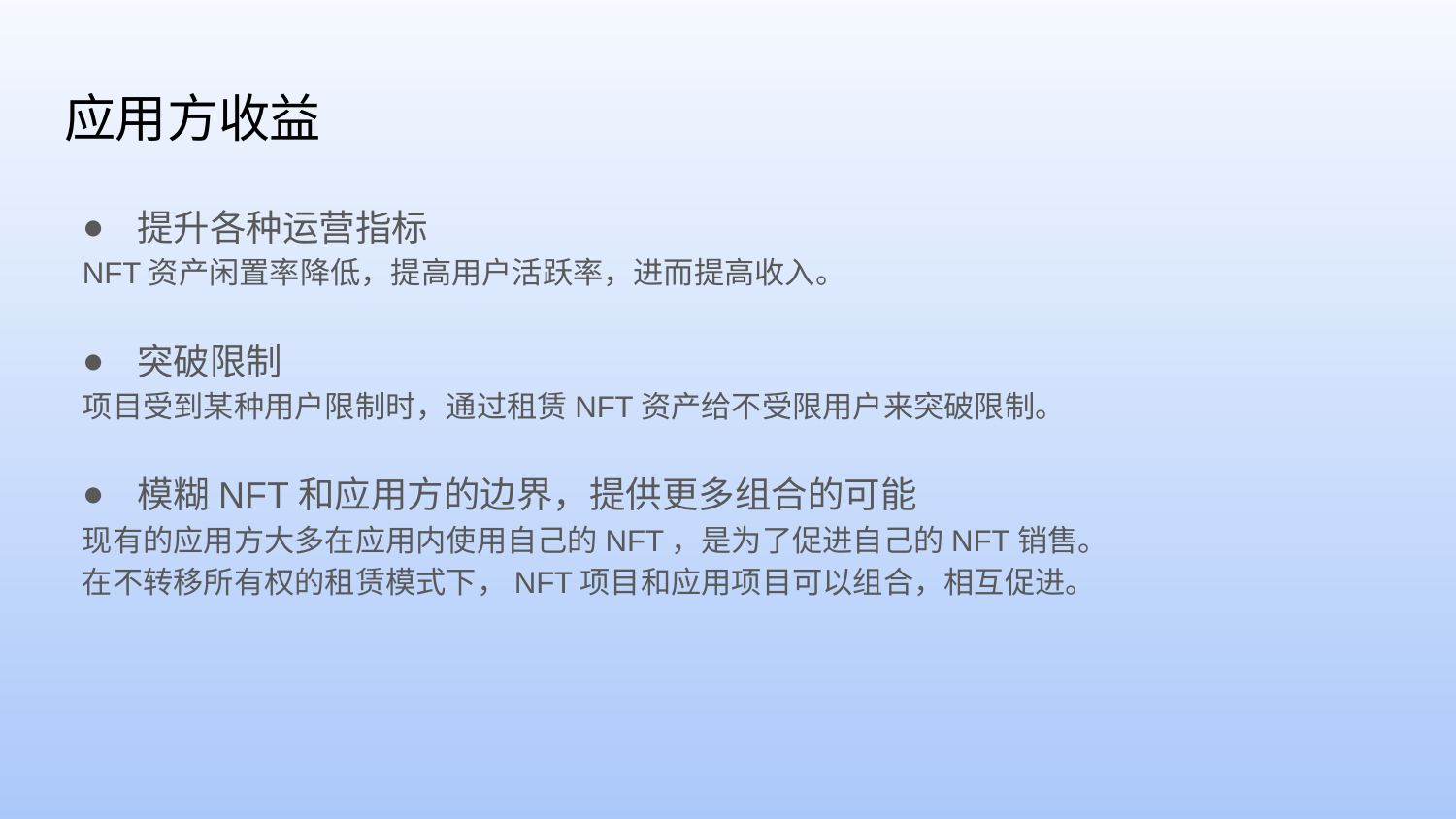

# 应用方收益
提升各种运营指标
NFT资产闲置率降低，提高用户活跃率，进而提高收入。

突破限制
项目受到某种用户限制时，通过租赁NFT资产给不受限用户来突破限制。

模糊NFT和应用方的边界，提供更多组合的可能
现有的应用方大多在应用内使用自己的NFT，是为了促进自己的NFT销售。
在不转移所有权的租赁模式下，NFT项目和应用项目可以组合，相互促进。